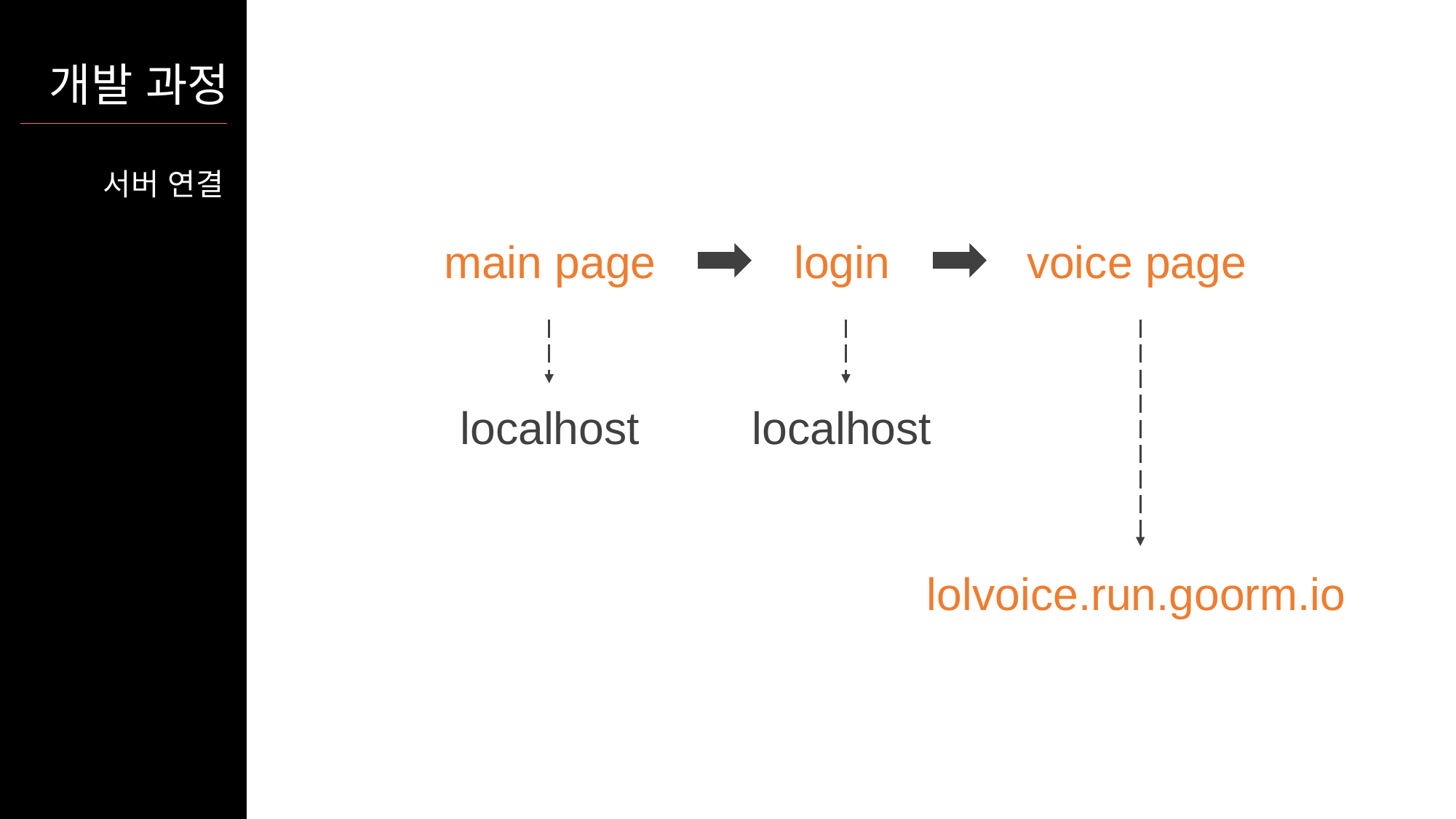

개발 과정
서버 연결
main page
login
voice page

localhost
localhost
lolvoice.run.goorm.io